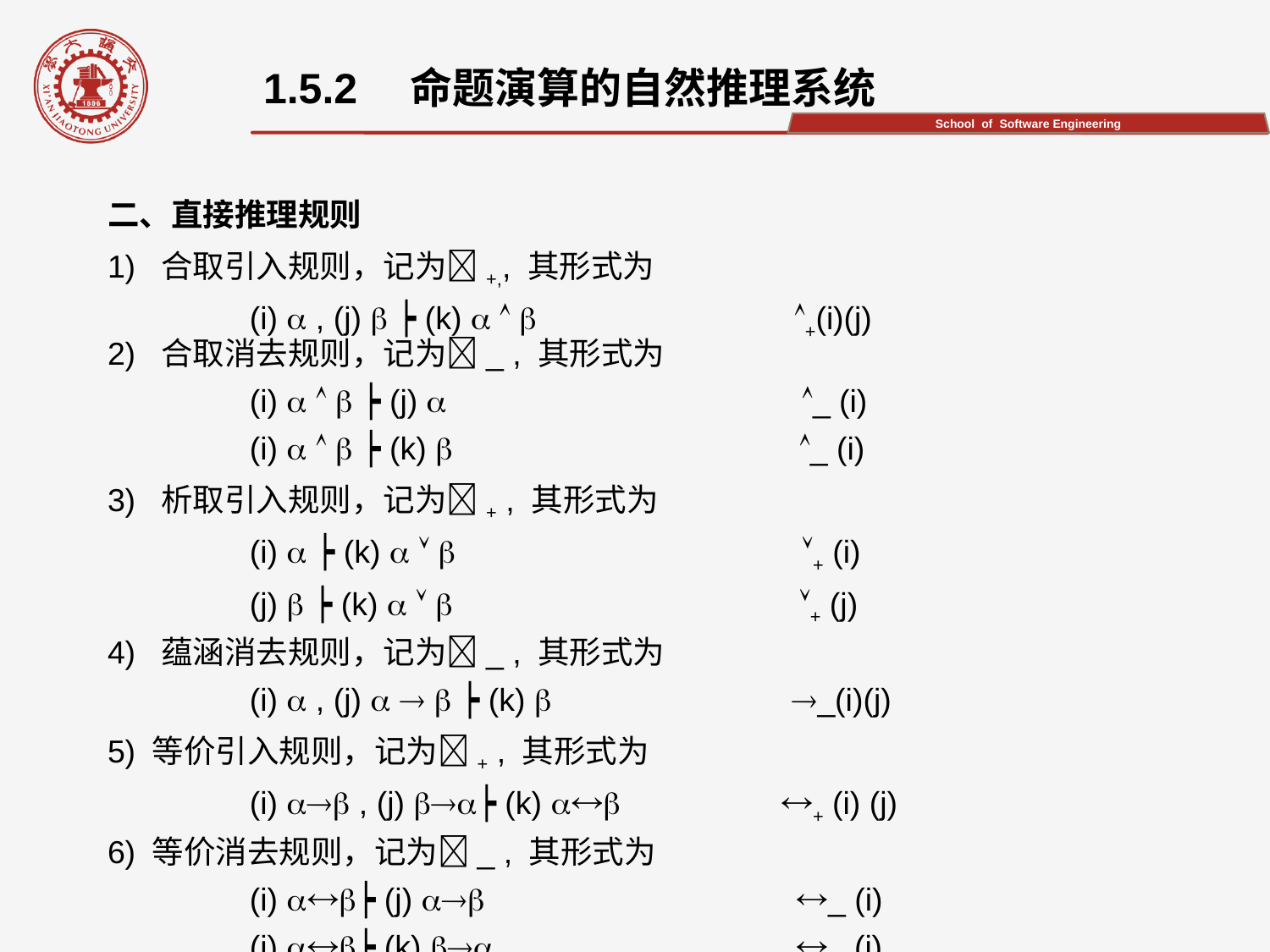

1.5.2　命题演算的自然推理系统
二、直接推理规则
1)  合取引入规则，记为∧+,, 其形式为
                (i) α , (j) β ┝ (k) α ∧ β                             ∧+(i)(j)
2)  合取消去规则，记为∧_ , 其形式为
                (i) α ∧ β ┝ (j) α                                        ∧_ (i)
                (i) α ∧ β ┝ (k) β                                       ∧_ (i)
3)  析取引入规则，记为∨+ , 其形式为
                (i) α ┝ (k) α ∨ β                                       ∨+ (i)
                (j) β ┝ (k) α ∨ β                                       ∨+ (j)
4)  蕴涵消去规则，记为→_ , 其形式为
                (i) α , (j) α → β ┝ (k) β                           →_(i)(j)
5) 等价引入规则，记为↔+ , 其形式为
                (i) α→β , (j) β→α┝ (k) α↔β                  ↔+ (i) (j)
6) 等价消去规则，记为↔_ , 其形式为
                (i) α↔β┝ (j) α→β                                   ↔_ (i)
                (i) α↔β┝ (k) β→α                                  ↔_ (i)